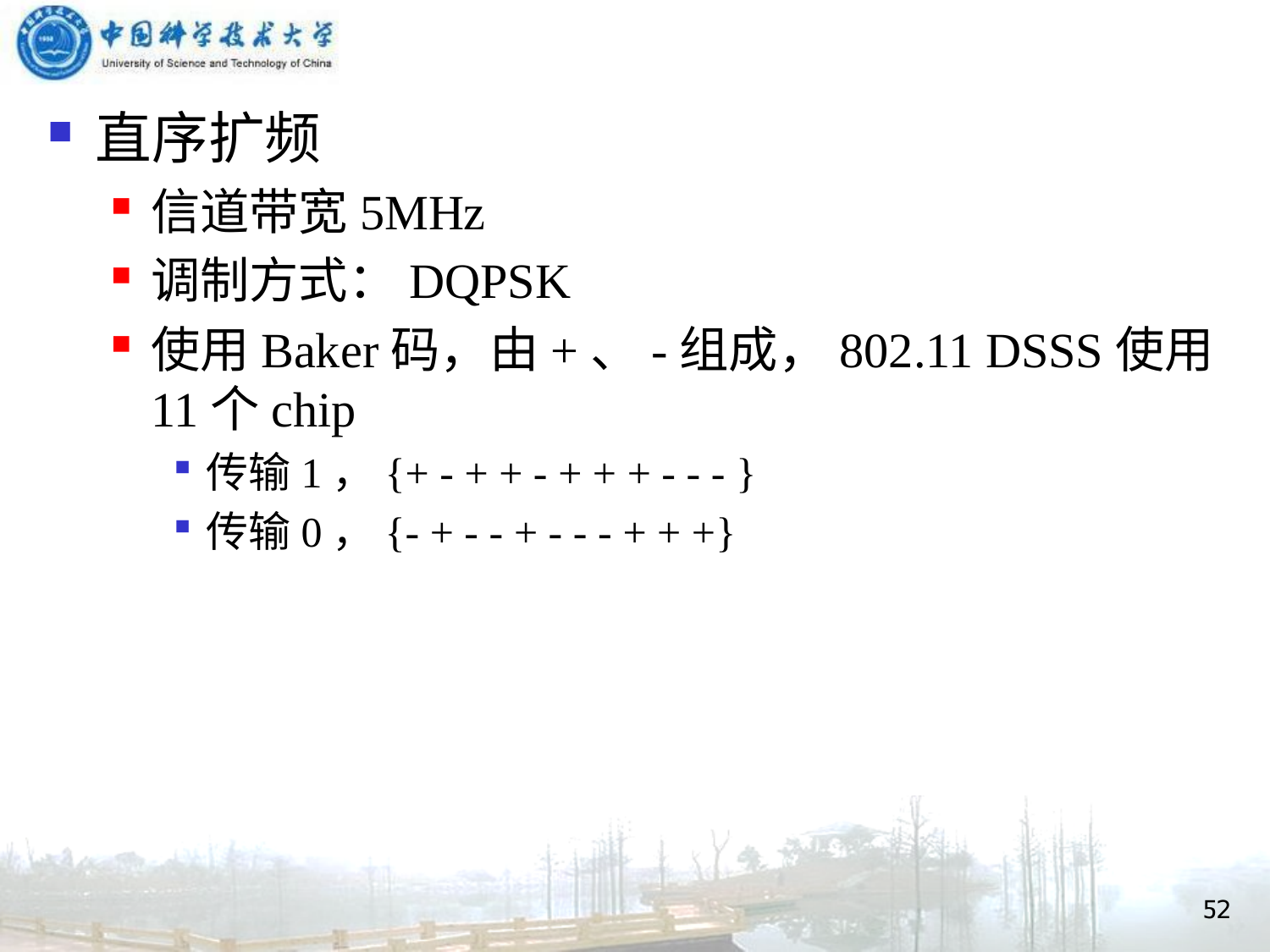

直序扩频
信道带宽5MHz
调制方式：DQPSK
使用Baker码，由+、-组成，802.11 DSSS使用11个chip
传输1，{+ - + + - + + + - - - }
传输0，{- + - - + - - - + + +}
52